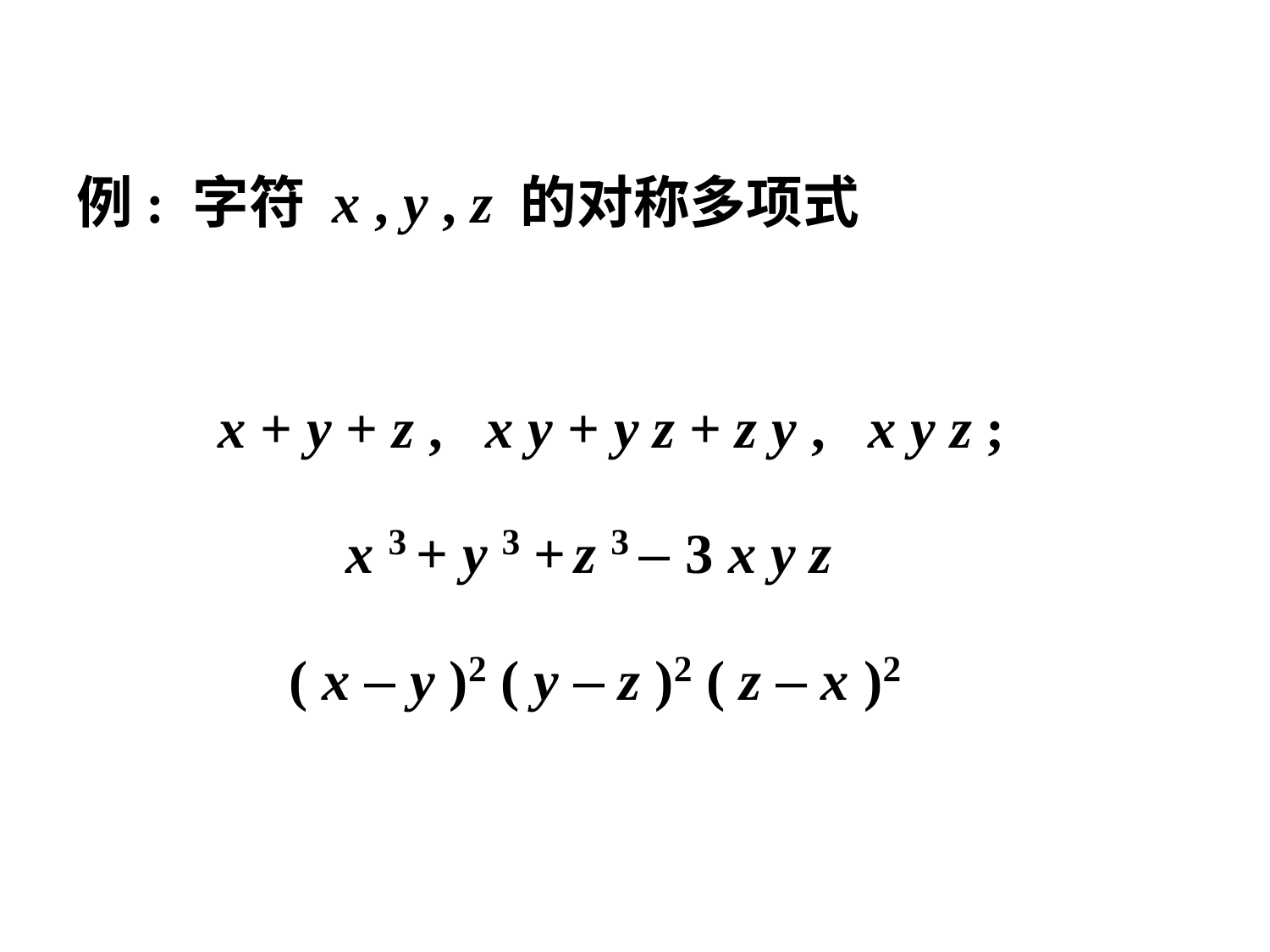

例: 字符 x , y , z 的对称多项式

          x + y + z ,   x y + y z + z y ,   x y z ;
                   x 3 + y 3 + z 3 – 3 x y z
               ( x – y )2 ( y – z )2 ( z – x )2